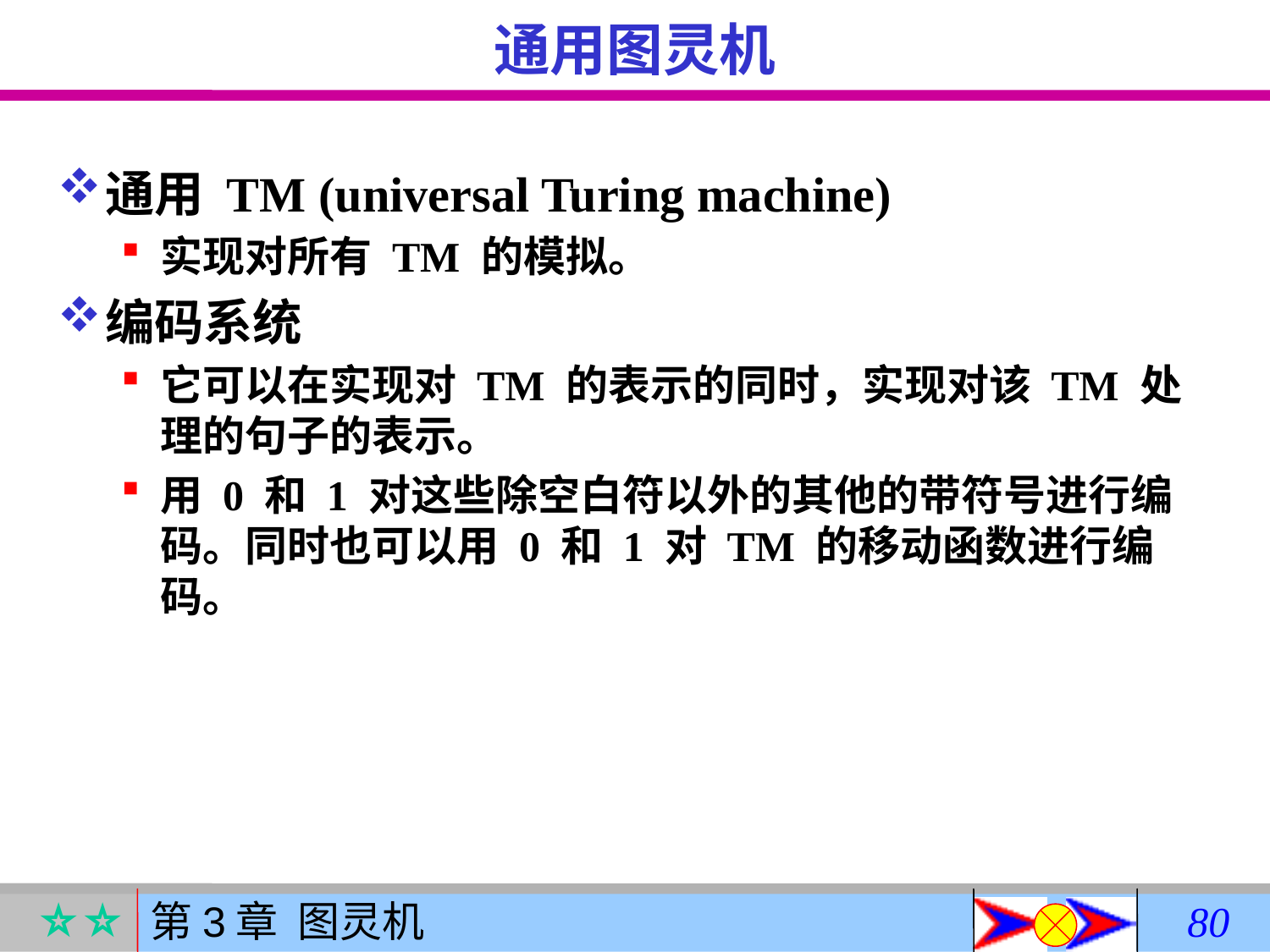

80
# 通用图灵机
通用 TM (universal Turing machine)
实现对所有 TM 的模拟。
编码系统
它可以在实现对 TM 的表示的同时，实现对该 TM 处理的句子的表示。
用 0 和 1 对这些除空白符以外的其他的带符号进行编码。同时也可以用 0 和 1 对 TM 的移动函数进行编码。